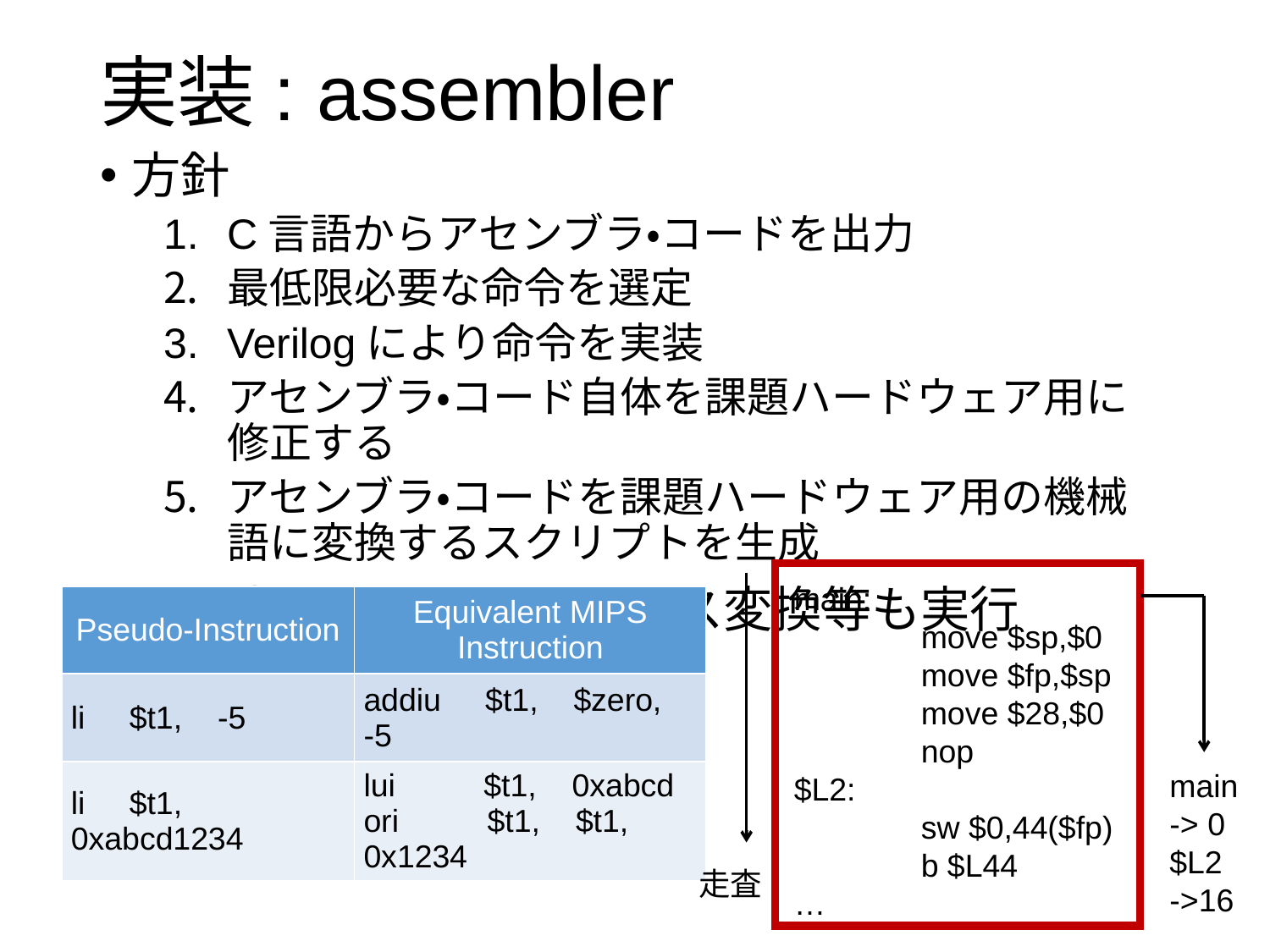

# 実装: assembler
方針
C言語からアセンブラ・コードを出力
最低限必要な命令を選定
Verilogにより命令を実装
アセンブラ・コード自体を課題ハードウェア用に修正する
アセンブラ・コードを課題ハードウェア用の機械語に変換するスクリプトを生成
擬似命令の展開、アドレス変換等も実行

main:
	move $sp,$0
	move $fp,$sp
	move $28,$0
	nop
$L2:
	sw $0,44($fp)
	b $L44
…
| Pseudo-Instruction | Equivalent MIPS Instruction |
| --- | --- |
| li $t1, -5 | addiu $t1, $zero, -5 |
| li $t1, 0xabcd1234 | lui $t1, 0xabcd ori $t1, $t1, 0x1234 |
main
-> 0
$L2
->16
走査